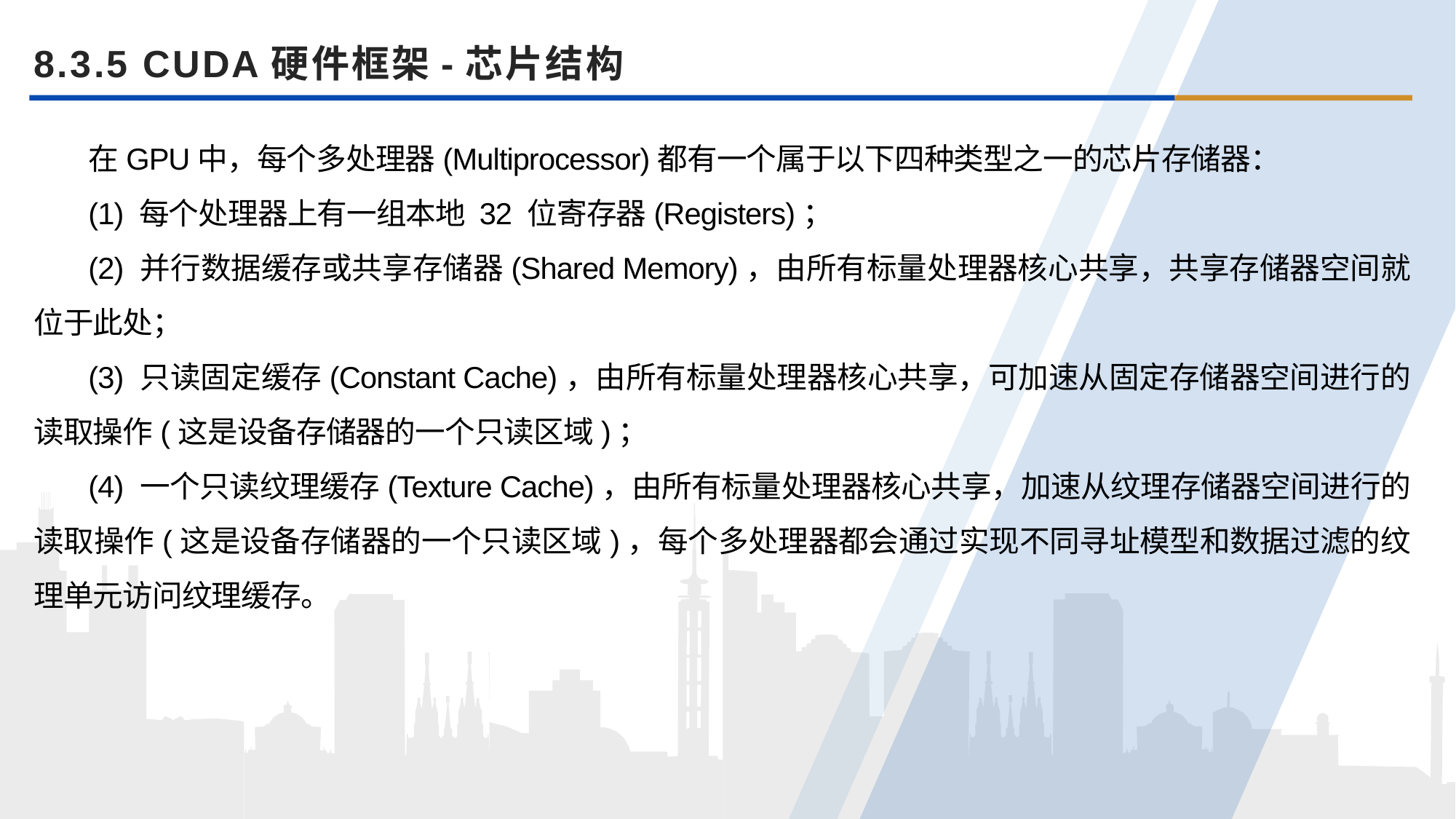

8.3.5 CUDA硬件框架-芯片结构
在GPU中，每个多处理器(Multiprocessor)都有一个属于以下四种类型之一的芯片存储器：
(1) 每个处理器上有一组本地 32 位寄存器(Registers)；
(2) 并行数据缓存或共享存储器(Shared Memory)，由所有标量处理器核心共享，共享存储器空间就位于此处；
(3) 只读固定缓存(Constant Cache)，由所有标量处理器核心共享，可加速从固定存储器空间进行的读取操作(这是设备存储器的一个只读区域)；
(4) 一个只读纹理缓存(Texture Cache)，由所有标量处理器核心共享，加速从纹理存储器空间进行的读取操作(这是设备存储器的一个只读区域)，每个多处理器都会通过实现不同寻址模型和数据过滤的纹理单元访问纹理缓存。